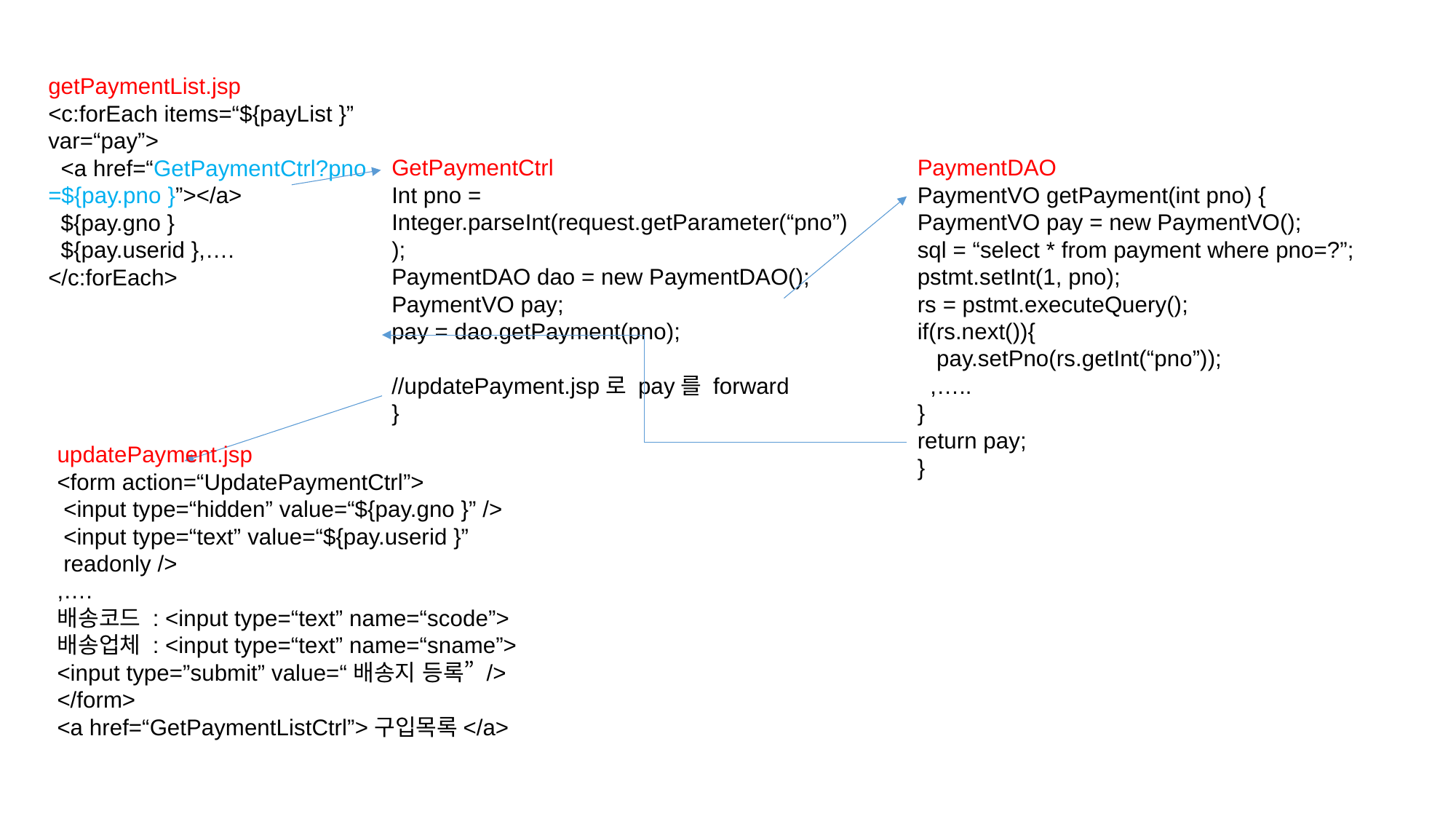

getPaymentList.jsp
<c:forEach items=“${payList }”
var=“pay”>
  <a href=“GetPaymentCtrl?pno
=${pay.pno }”></a>
  ${pay.gno }
  ${pay.userid },….
</c:forEach>
PaymentDAO
PaymentVO getPayment(int pno) {
PaymentVO pay = new PaymentVO();
sql = “select * from payment where pno=?”;
pstmt.setInt(1, pno);
rs = pstmt.executeQuery();
if(rs.next()){
   pay.setPno(rs.getInt(“pno”));
  ,…..
}
return pay;
}
GetPaymentCtrl
Int pno =
Integer.parseInt(request.getParameter(“pno”));
PaymentDAO dao = new PaymentDAO();
PaymentVO pay;
pay = dao.getPayment(pno);

//updatePayment.jsp로 pay를 forward
}
updatePayment.jsp
<form action=“UpdatePaymentCtrl”>
 <input type=“hidden” value=“${pay.gno }” />
 <input type=“text” value=“${pay.userid }”
 readonly />
,….
배송코드 : <input type=“text” name=“scode”>
배송업체 : <input type=“text” name=“sname”>
<input type=”submit” value=“배송지 등록” />
</form>
<a href=“GetPaymentListCtrl”>구입목록</a>